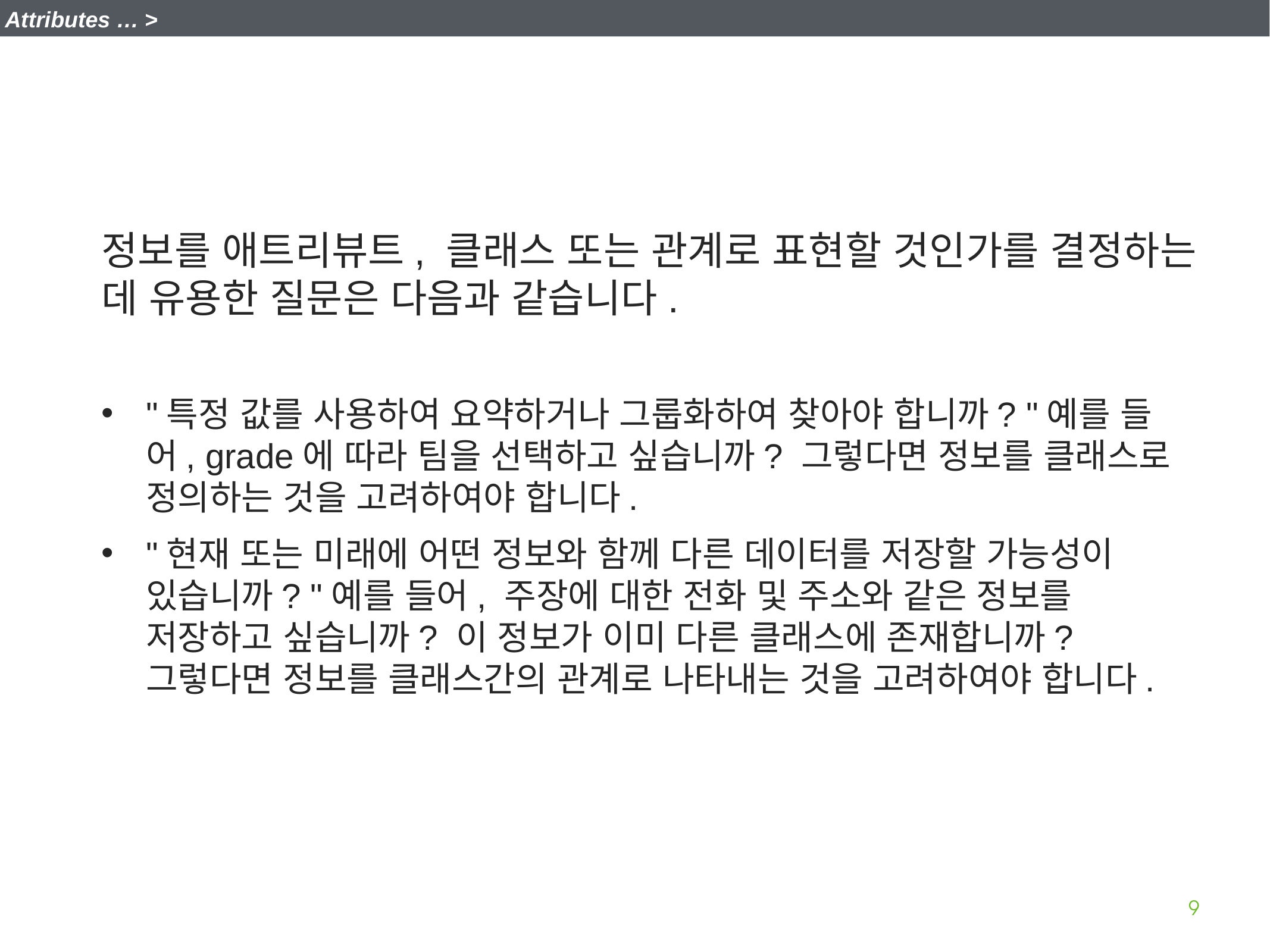

Attributes … >
정보를 애트리뷰트, 클래스 또는 관계로 표현할 것인가를 결정하는 데 유용한 질문은 다음과 같습니다.

"특정 값를 사용하여 요약하거나 그룹화하여 찾아야 합니까? "예를 들어, grade에 따라 팀을 선택하고 싶습니까? 그렇다면 정보를 클래스로 정의하는 것을 고려하여야 합니다.
"현재 또는 미래에 어떤 정보와 함께 다른 데이터를 저장할 가능성이 있습니까? "예를 들어, 주장에 대한 전화 및 주소와 같은 정보를 저장하고 싶습니까? 이 정보가 이미 다른 클래스에 존재합니까? 그렇다면 정보를 클래스간의 관계로 나타내는 것을 고려하여야 합니다.
9